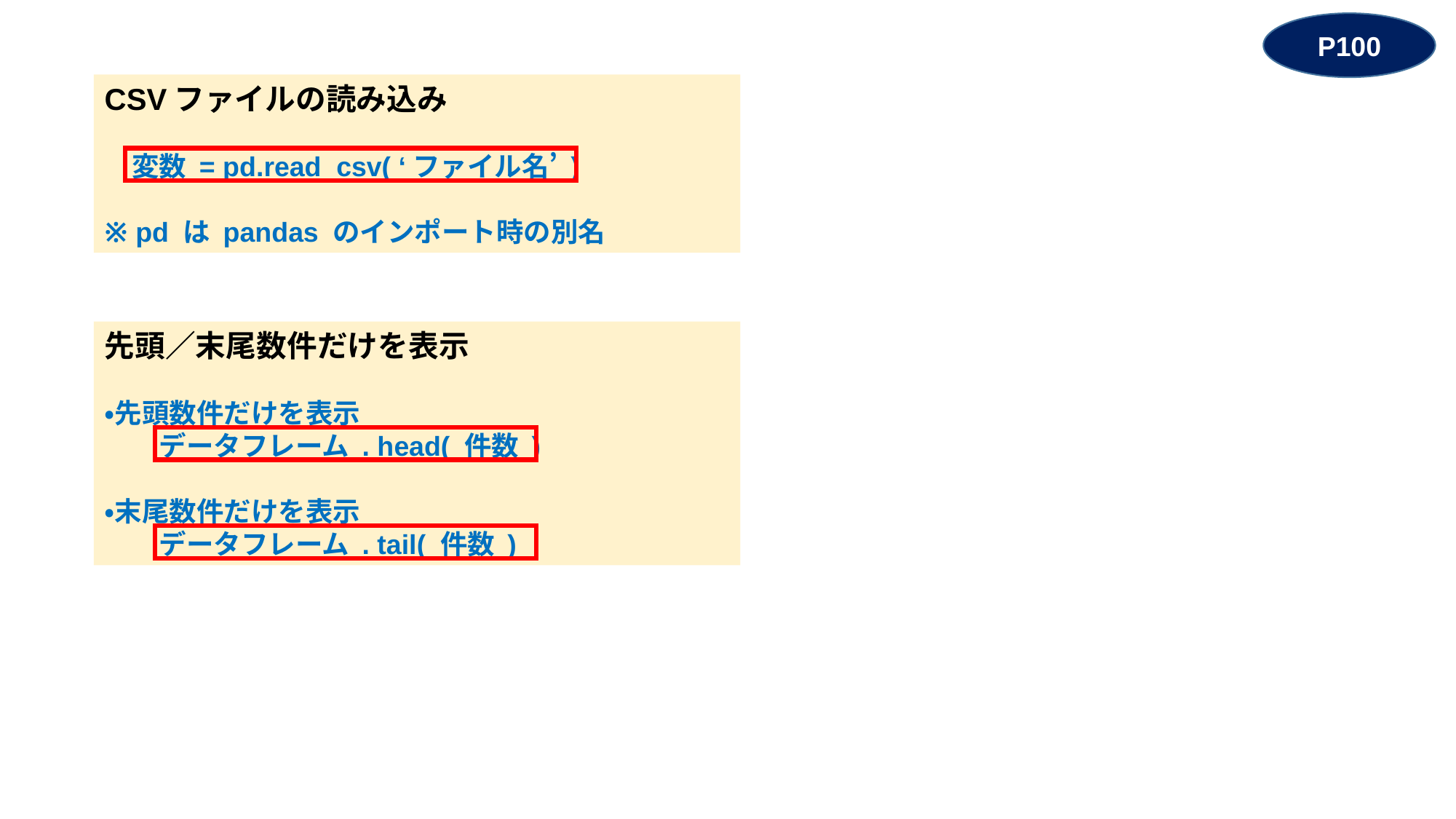

P100
CSVファイルの読み込み

　変数 = pd.read_csv( ‘ファイル名’ )

※ pd は pandas のインポート時の別名

先頭／末尾数件だけを表示

・先頭数件だけを表示
　　データフレーム . head( 件数 )

・末尾数件だけを表示
　　データフレーム . tail( 件数 )